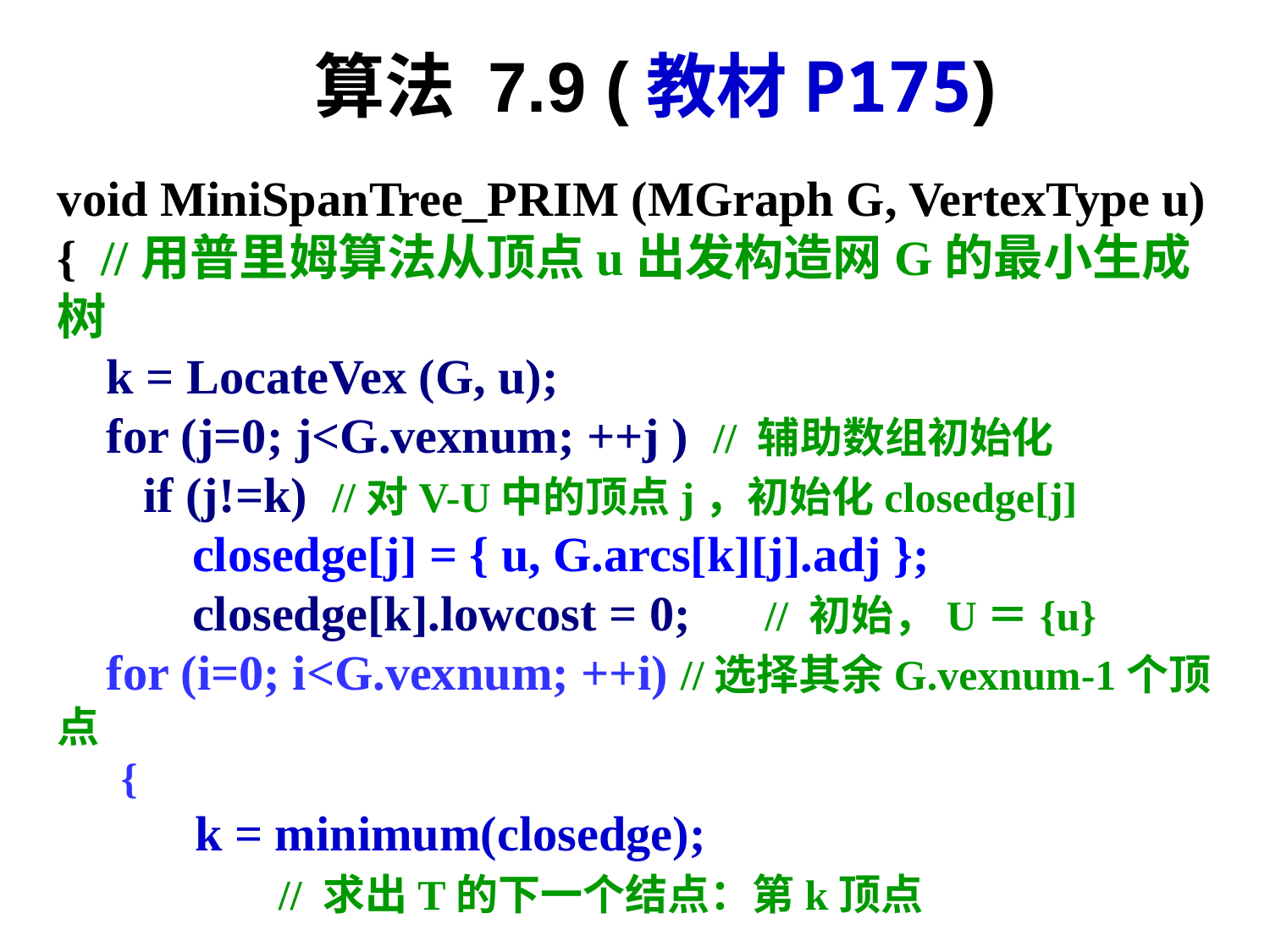

算法 7.9 (教材P175)
void MiniSpanTree_PRIM (MGraph G, VertexType u)
{  //用普里姆算法从顶点u出发构造网G的最小生成树
    k = LocateVex (G, u);
    for (j=0; j<G.vexnum; ++j )  // 辅助数组初始化
       if (j!=k)  //对V-U中的顶点j，初始化closedge[j]
           closedge[j] = { u, G.arcs[k][j].adj };
           closedge[k].lowcost = 0;      // 初始，U＝{u}
    for (i=0; i<G.vexnum; ++i) //选择其余G.vexnum-1个顶点
      {
             k = minimum(closedge);
                  // 求出T的下一个结点：第k顶点